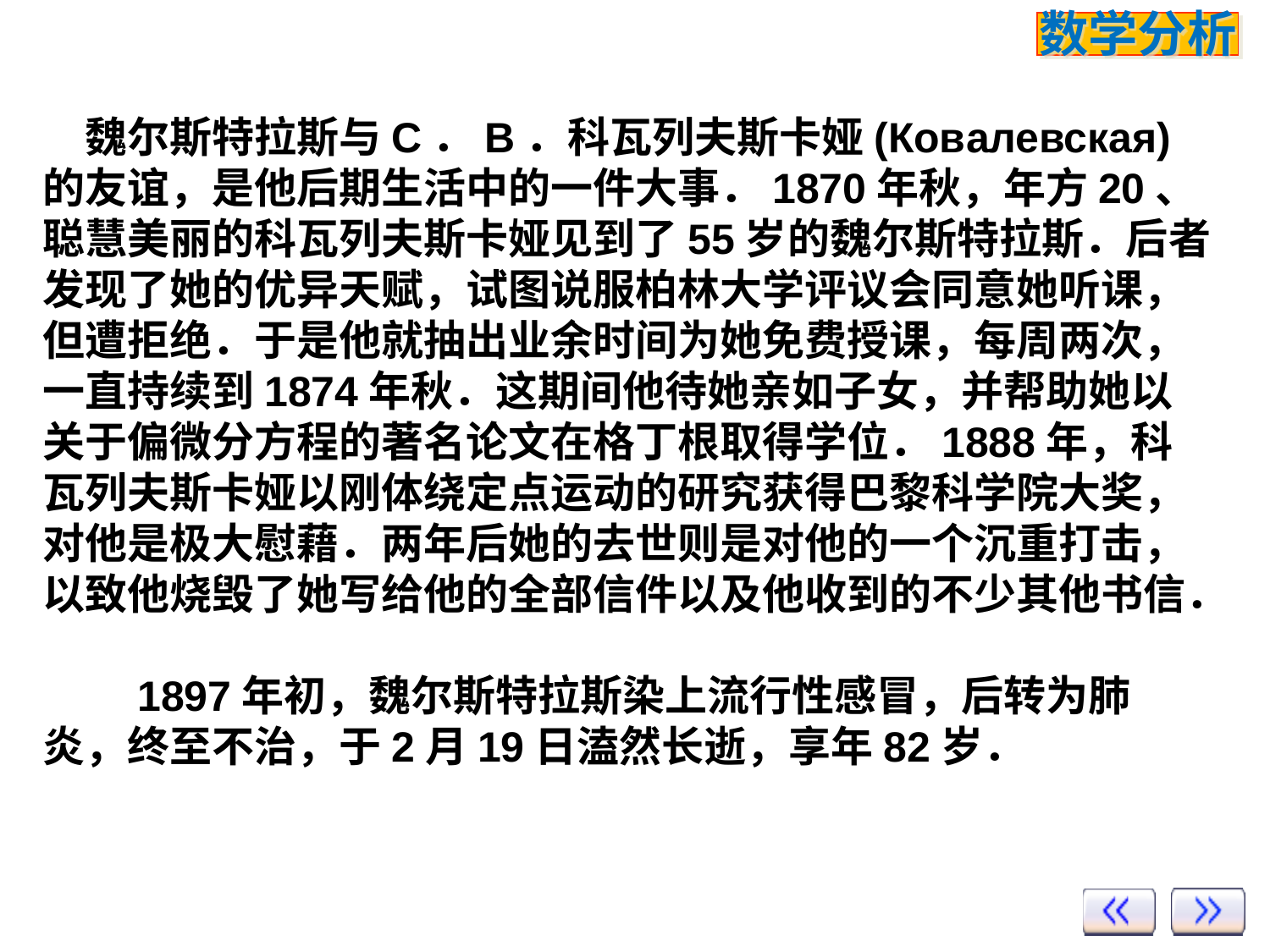

魏尔斯特拉斯与C．B．科瓦列夫斯卡娅(Кοвaлевскaя)的友谊，是他后期生活中的一件大事．1870年秋，年方20、聪慧美丽的科瓦列夫斯卡娅见到了55岁的魏尔斯特拉斯．后者发现了她的优异天赋，试图说服柏林大学评议会同意她听课，但遭拒绝．于是他就抽出业余时间为她免费授课，每周两次，一直持续到1874年秋．这期间他待她亲如子女，并帮助她以关于偏微分方程的著名论文在格丁根取得学位．1888年，科瓦列夫斯卡娅以刚体绕定点运动的研究获得巴黎科学院大奖，对他是极大慰藉．两年后她的去世则是对他的一个沉重打击，以致他烧毁了她写给他的全部信件以及他收到的不少其他书信．
　　1897年初，魏尔斯特拉斯染上流行性感冒，后转为肺炎，终至不治，于2月19日溘然长逝，享年82岁．